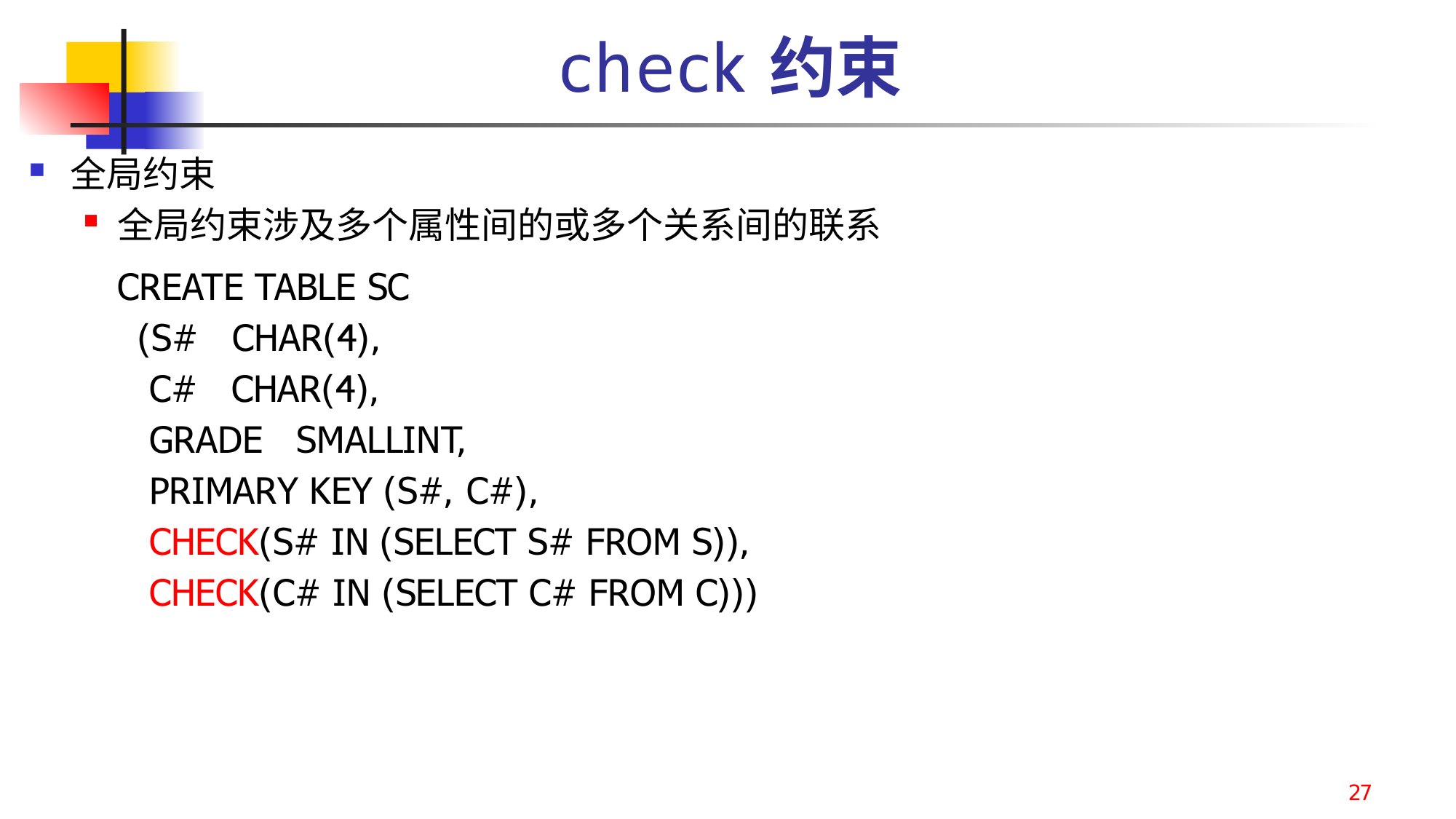

check约束
全局约束
全局约束涉及多个属性间的或多个关系间的联系
	CREATE TABLE SC
(S#   CHAR(4),
 C#   CHAR(4),
 GRADE   SMALLINT,
 PRIMARY KEY (S#, C#),
 CHECK(S# IN (SELECT S# FROM S)),
 CHECK(C# IN (SELECT C# FROM C)))
27